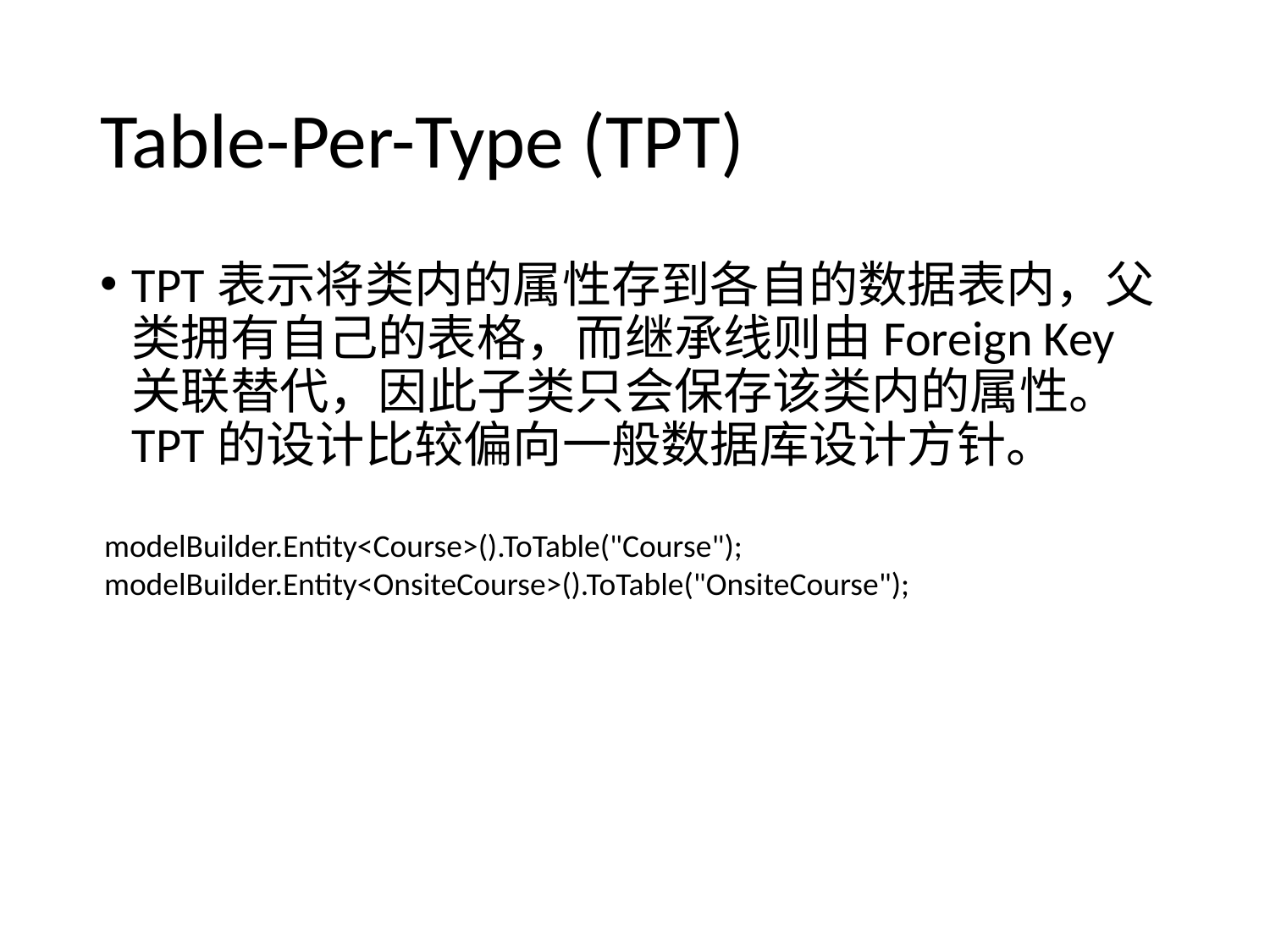

# Table-Per-Type (TPT)
TPT表示将类内的属性存到各自的数据表内，父类拥有自己的表格，而继承线则由Foreign Key关联替代，因此子类只会保存该类内的属性。 TPT的设计比较偏向一般数据库设计方针。
modelBuilder.Entity<Course>().ToTable("Course");
modelBuilder.Entity<OnsiteCourse>().ToTable("OnsiteCourse");